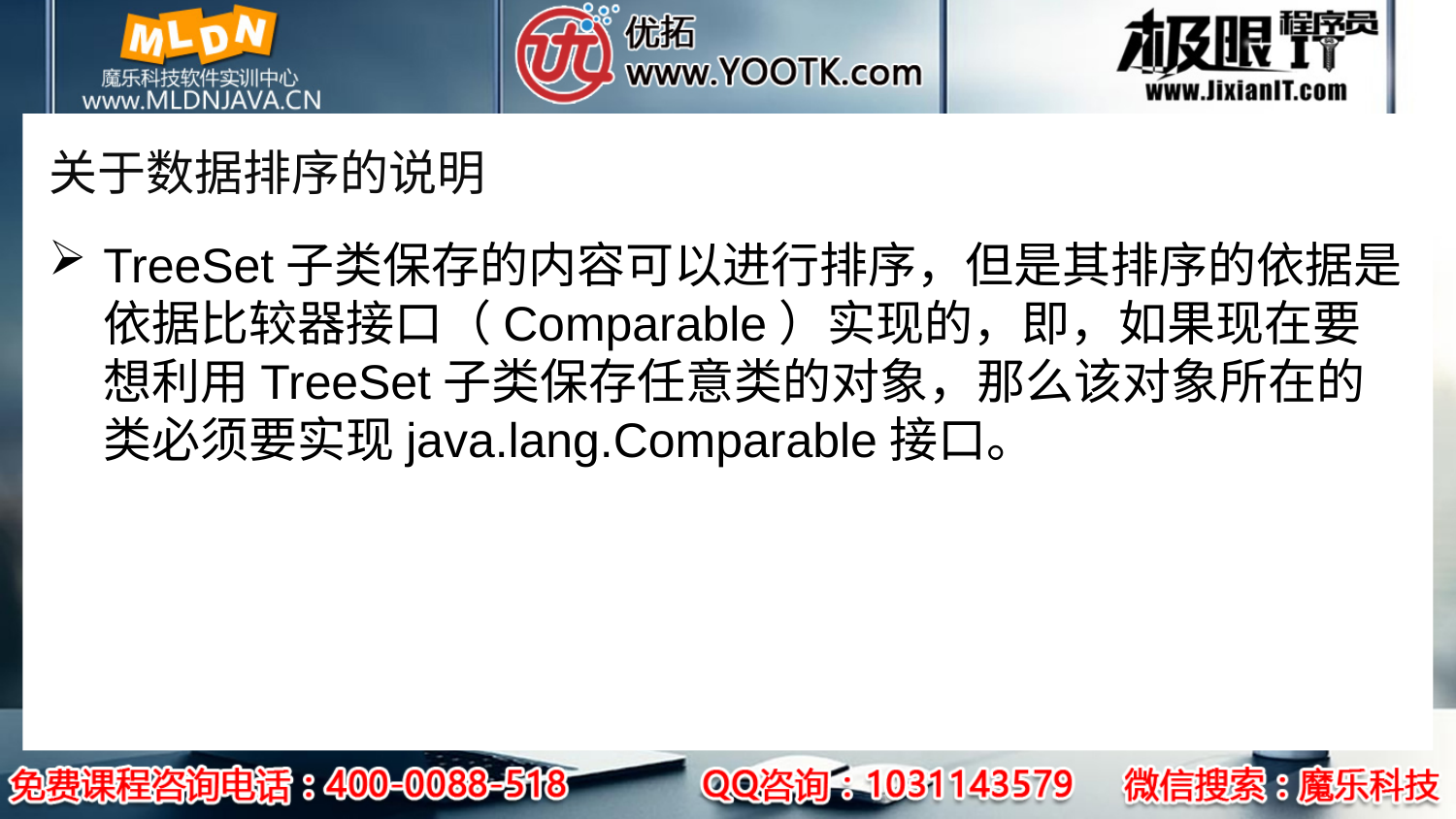

# 关于数据排序的说明
TreeSet子类保存的内容可以进行排序，但是其排序的依据是依据比较器接口（Comparable）实现的，即，如果现在要想利用TreeSet子类保存任意类的对象，那么该对象所在的类必须要实现java.lang.Comparable接口。